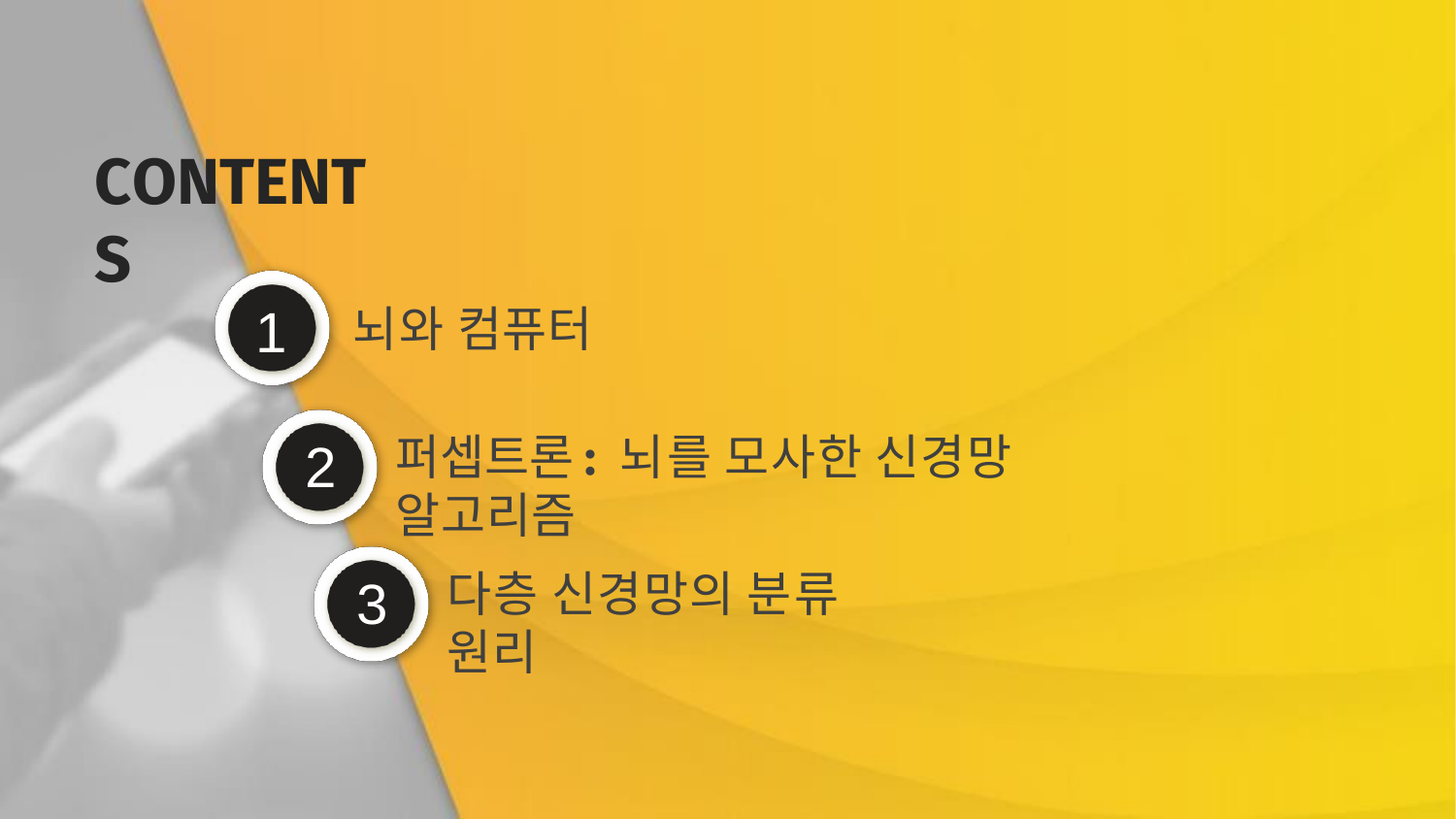

# CONTENTS

1
뇌와 컴퓨터

퍼셉트론: 뇌를 모사한 신경망 알고리즘
2

다층 신경망의 분류 원리
3